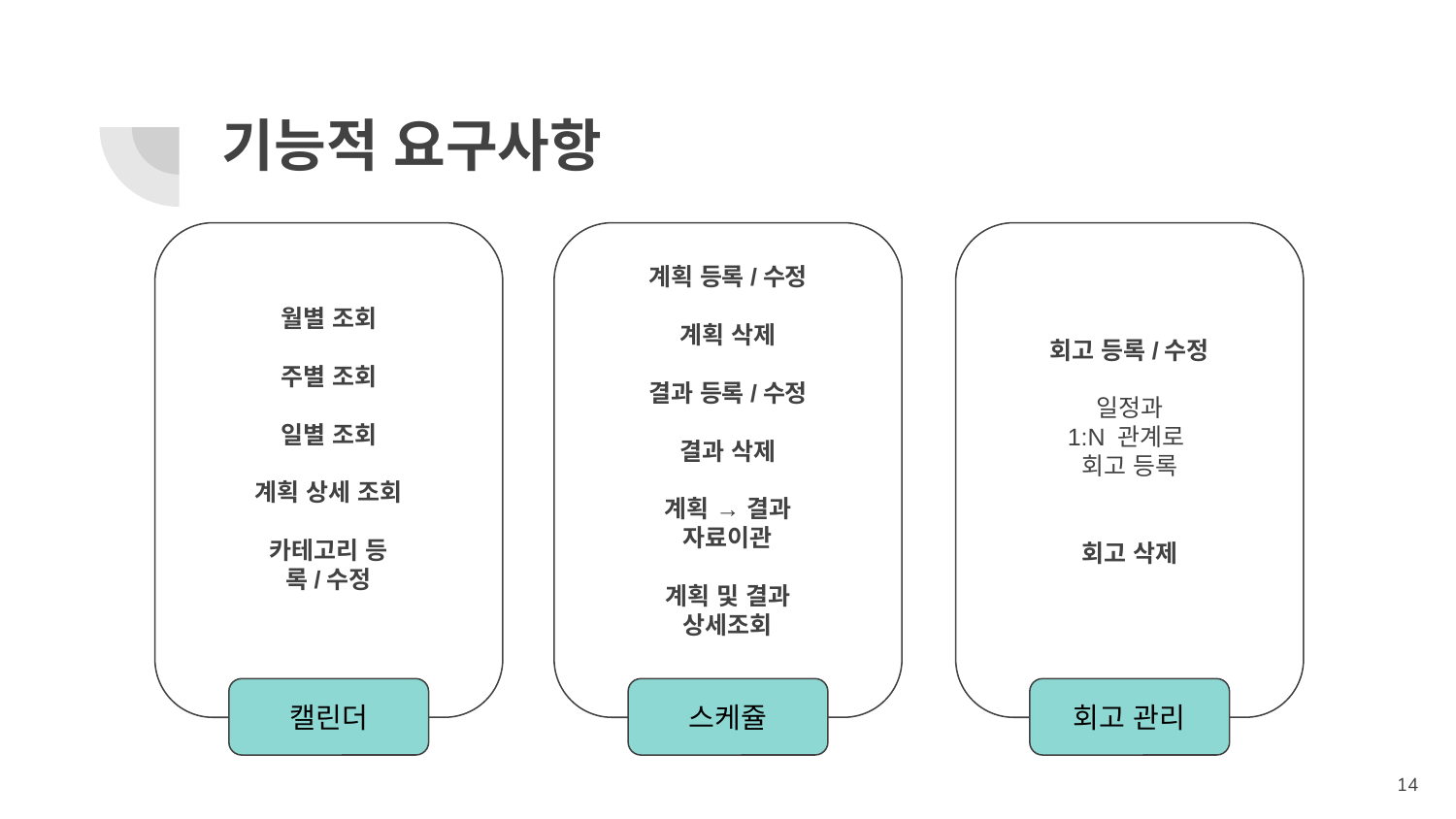

# 기능적 요구사항

계획 등록/수정

계획 삭제

결과 등록/수정

결과 삭제

계획 → 결과 자료이관

계획 및 결과 상세조회
월별 조회

주별 조회

일별 조회

계획 상세 조회

카테고리 등록/수정

회고 등록/수정

일정과
1:N 관계로
회고 등록

회고 삭제
캘린더
스케쥴
회고 관리
14